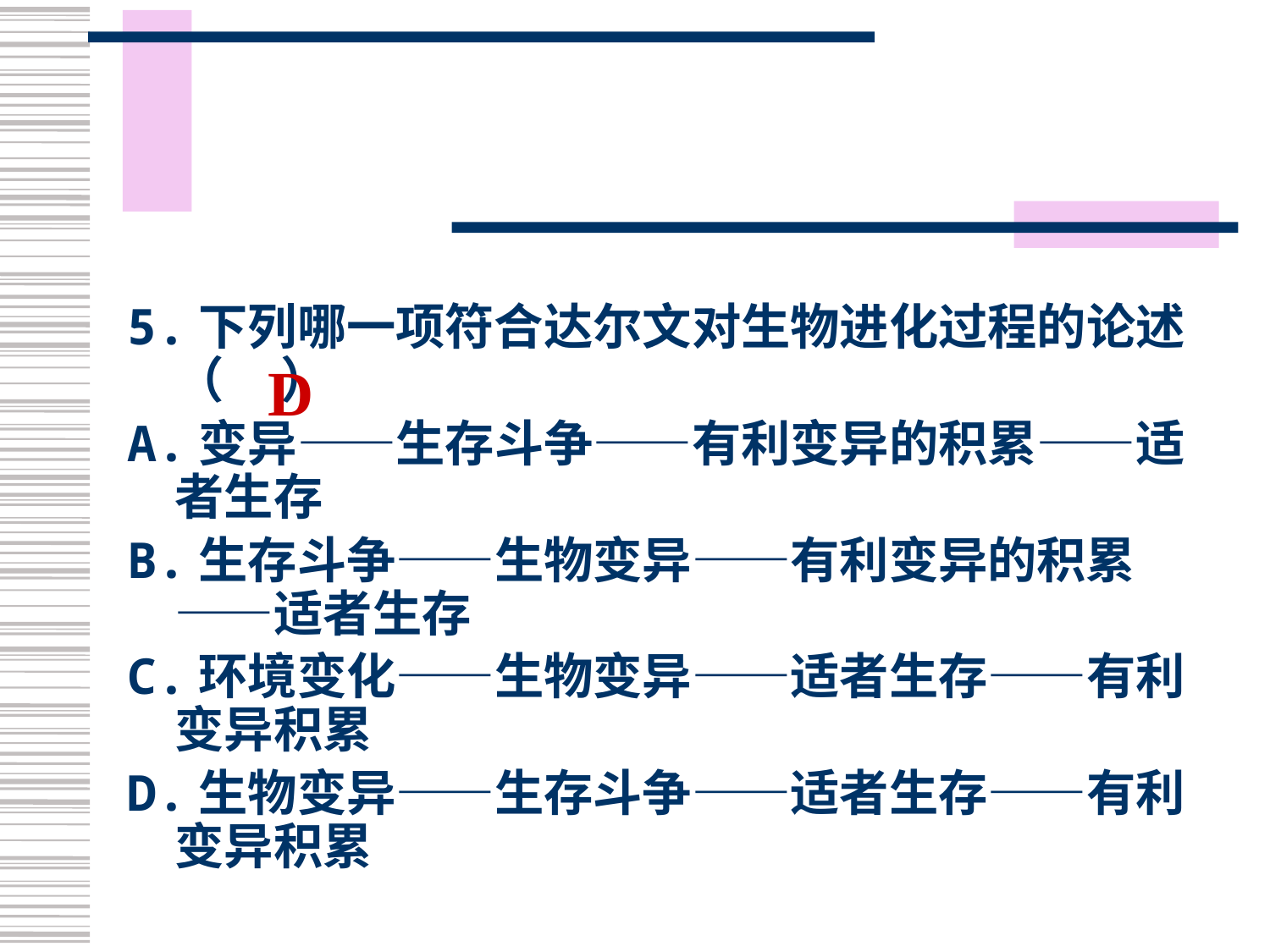

#
5.下列哪一项符合达尔文对生物进化过程的论述（     ）
A.变异——生存斗争——有利变异的积累——适者生存
B.生存斗争——生物变异——有利变异的积累——适者生存
C.环境变化——生物变异——适者生存——有利变异积累
D.生物变异——生存斗争——适者生存——有利变异积累
D